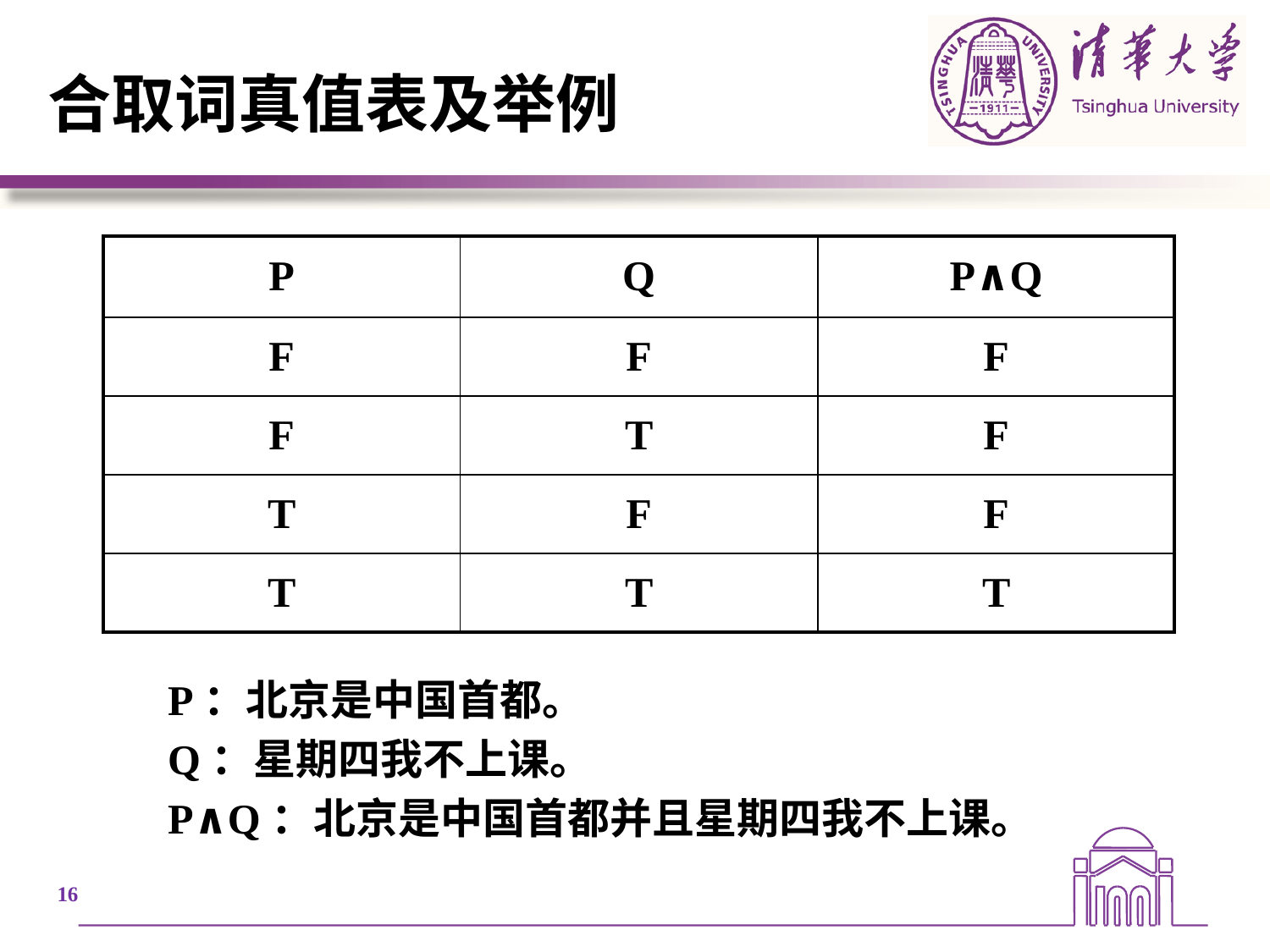

# 合取词真值表及举例
| P | Q | P∧Q |
| --- | --- | --- |
| F | F | F |
| F | T | F |
| T | F | F |
| T | T | T |

P：北京是中国首都。
Q：星期四我不上课。
P∧Q：北京是中国首都并且星期四我不上课。